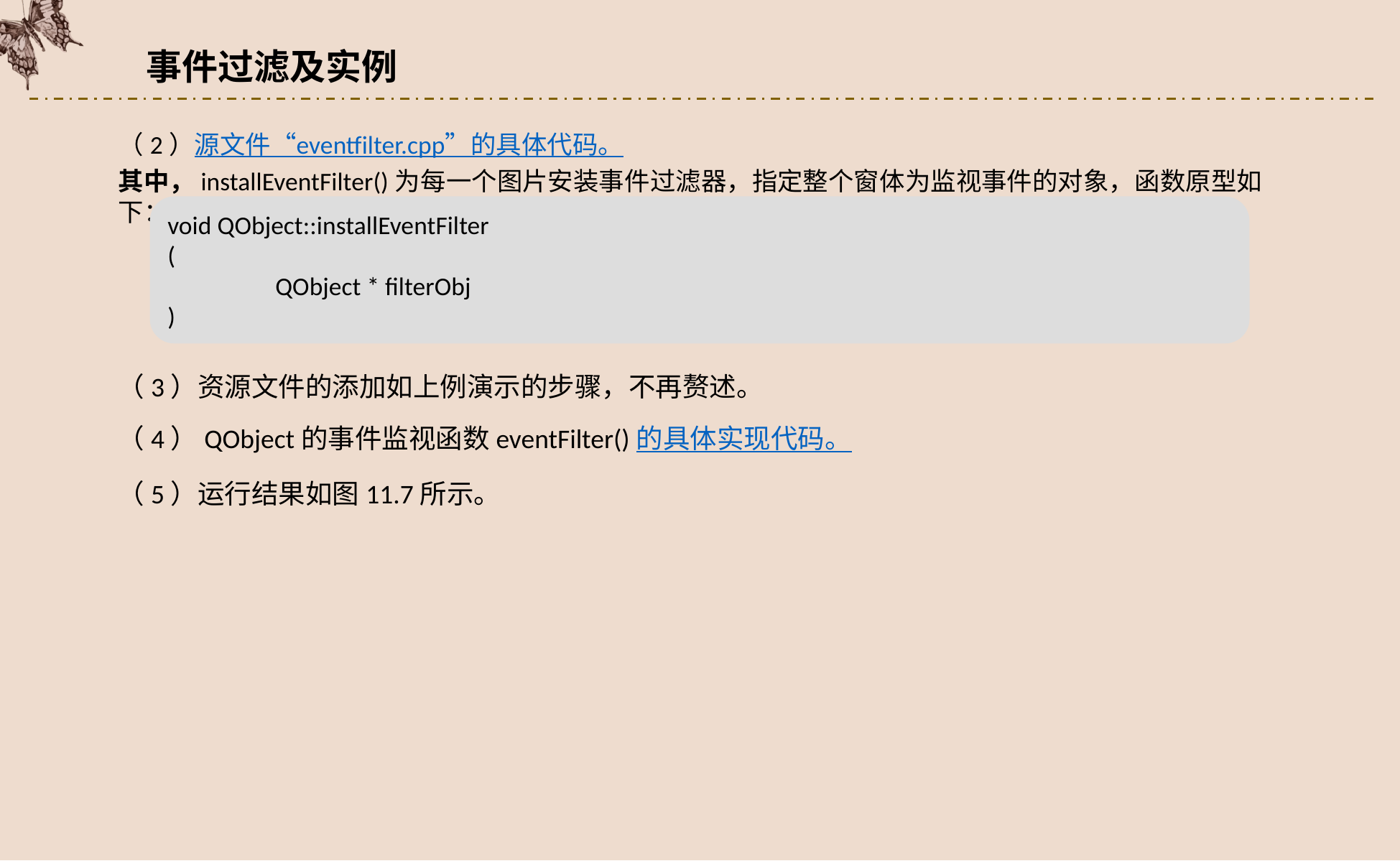

事件过滤及实例
（2）源文件“eventfilter.cpp”的具体代码。
其中，installEventFilter()为每一个图片安装事件过滤器，指定整个窗体为监视事件的对象，函数原型如下：
void QObject::installEventFilter
(
	QObject * filterObj
)
（3）资源文件的添加如上例演示的步骤，不再赘述。
（4）QObject的事件监视函数eventFilter()的具体实现代码。
（5）运行结果如图11.7所示。